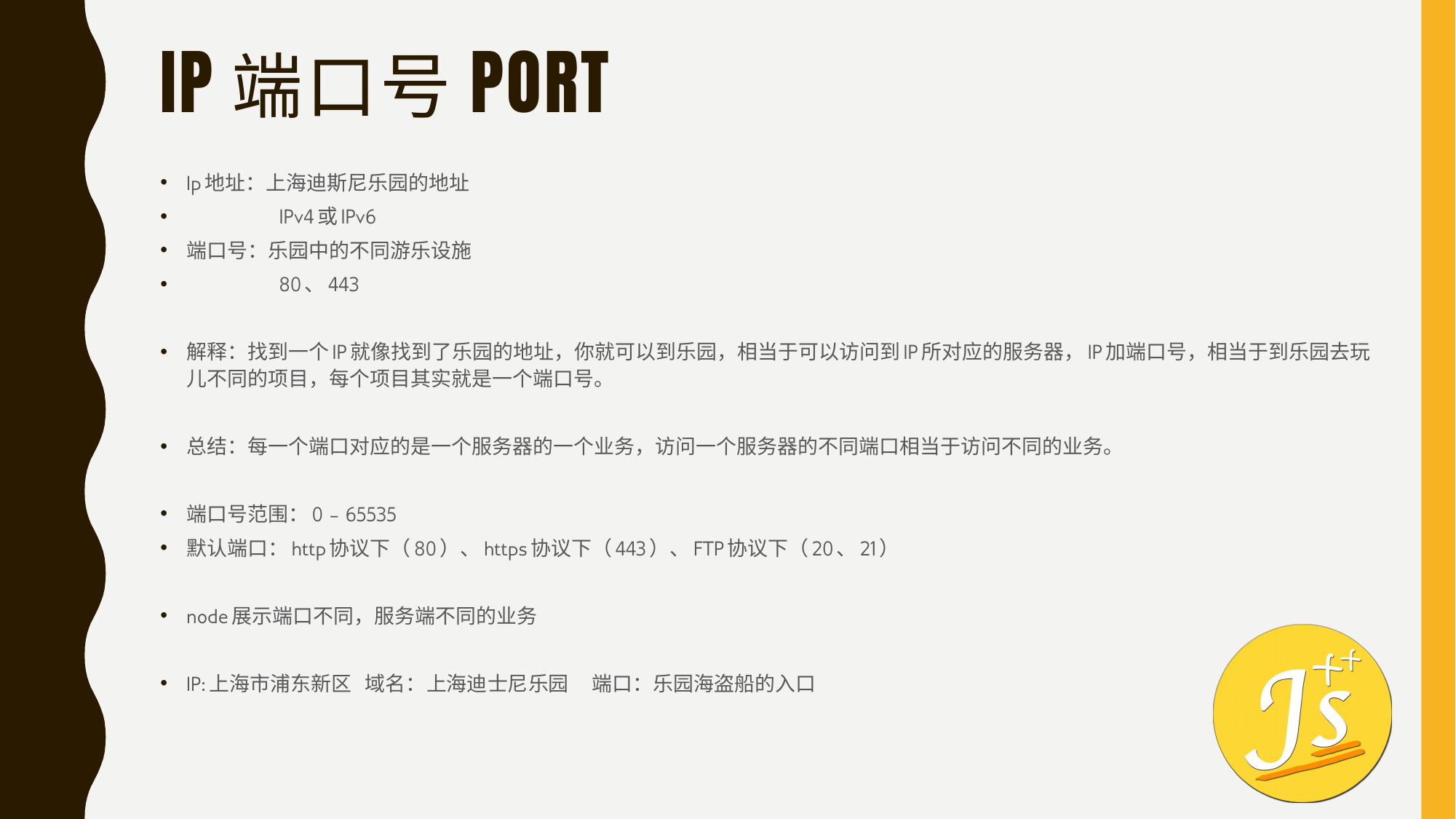

# ip端口号port
Ip地址：上海迪斯尼乐园的地址
               IPv4或IPv6
端口号：乐园中的不同游乐设施
               80、443

解释：找到一个IP就像找到了乐园的地址，你就可以到乐园，相当于可以访问到IP所对应的服务器，IP加端口号，相当于到乐园去玩儿不同的项目，每个项目其实就是一个端口号。

总结：每一个端口对应的是一个服务器的一个业务，访问一个服务器的不同端口相当于访问不同的业务。

端口号范围：0 – 65535
默认端口：http协议下（80）、https协议下（443）、FTP协议下（20、21）

node展示端口不同，服务端不同的业务

IP:上海市浦东新区   域名：上海迪士尼乐园     端口：乐园海盗船的入口